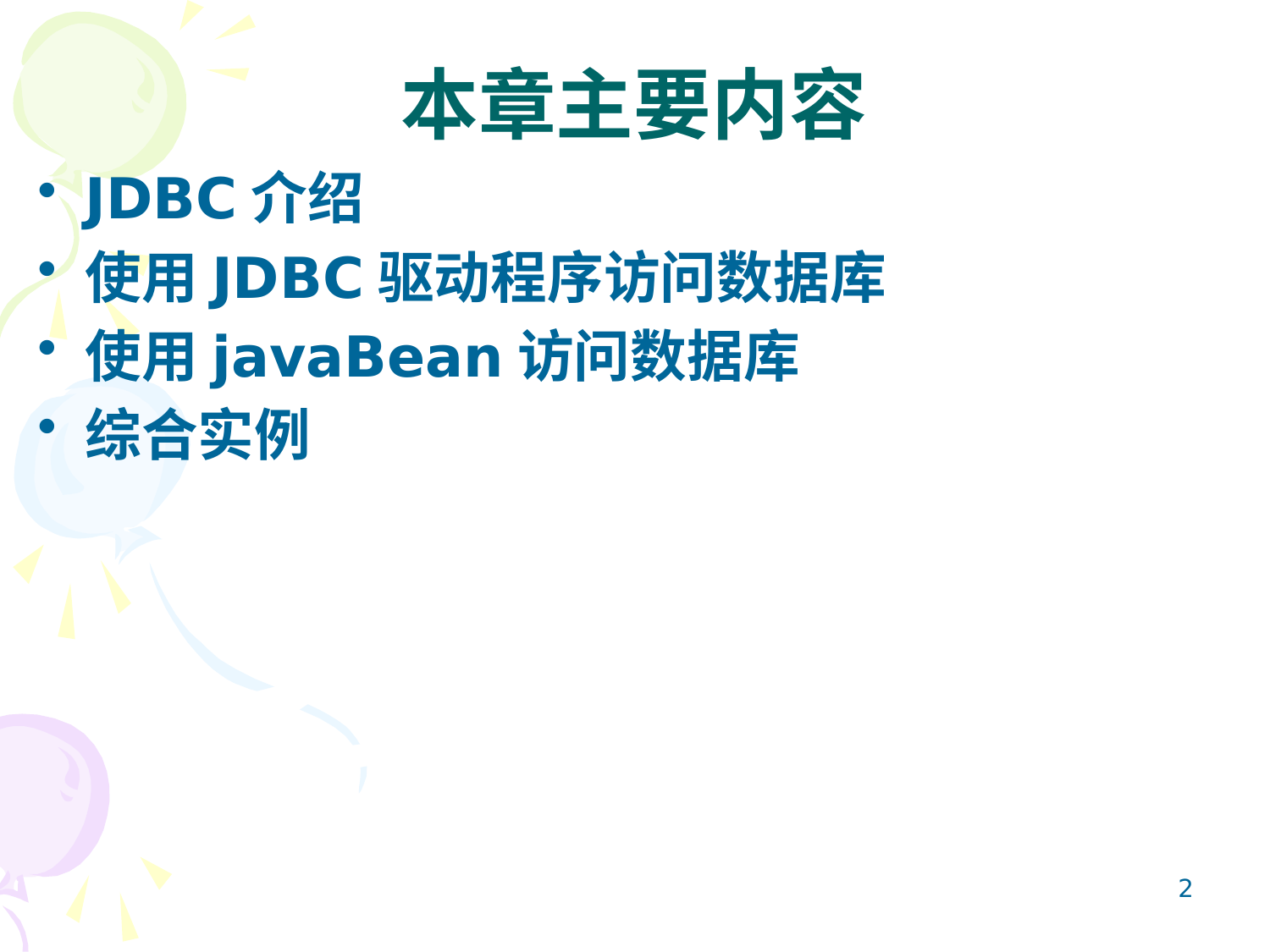

# 本章主要内容
JDBC介绍
使用JDBC驱动程序访问数据库
使用javaBean访问数据库
综合实例

2